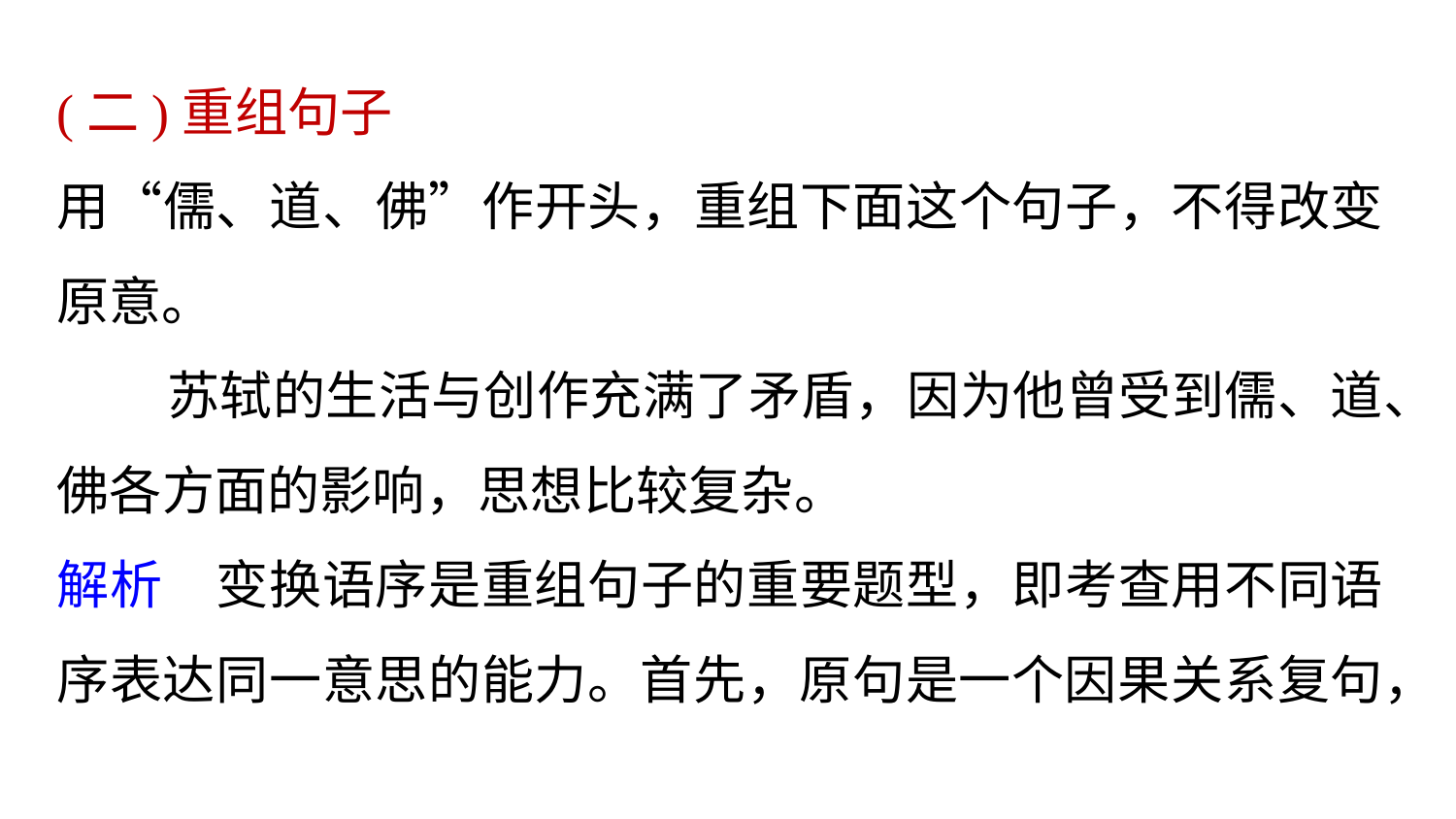

(二)重组句子
用“儒、道、佛”作开头，重组下面这个句子，不得改变原意。
        苏轼的生活与创作充满了矛盾，因为他曾受到儒、道、佛各方面的影响，思想比较复杂。
解析　变换语序是重组句子的重要题型，即考查用不同语序表达同一意思的能力。首先，原句是一个因果关系复句，